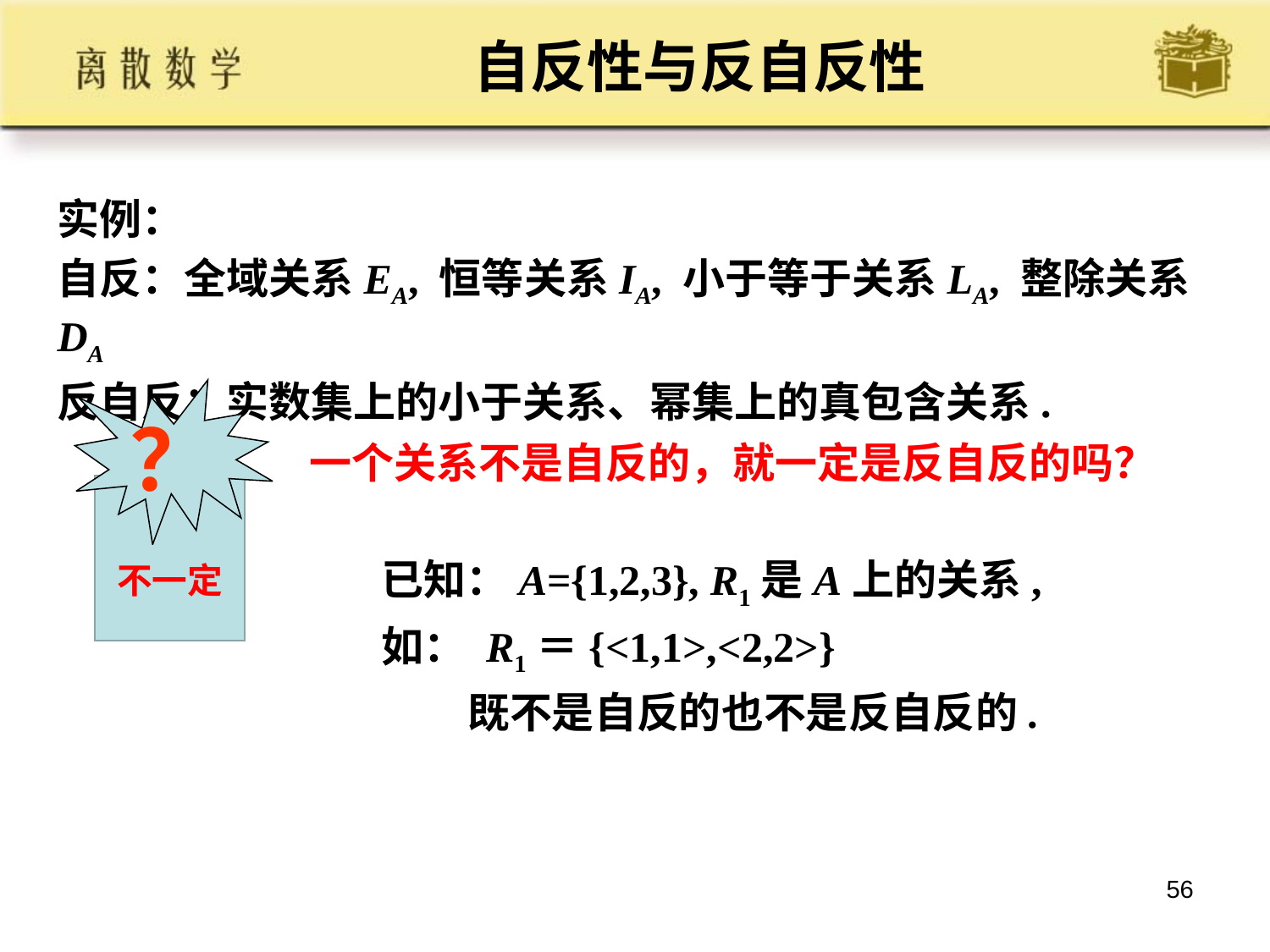

# 自反性与反自反性
实例：
自反：全域关系EA, 恒等关系IA, 小于等于关系LA, 整除关系DA
反自反：实数集上的小于关系、幂集上的真包含关系.

                                 已知：A={1,2,3}, R1是A上的关系,
                                 如： R1＝{<1,1>,<2,2>}
                                          既不是自反的也不是反自反的.
？
一个关系不是自反的，就一定是反自反的吗？

不一定
56